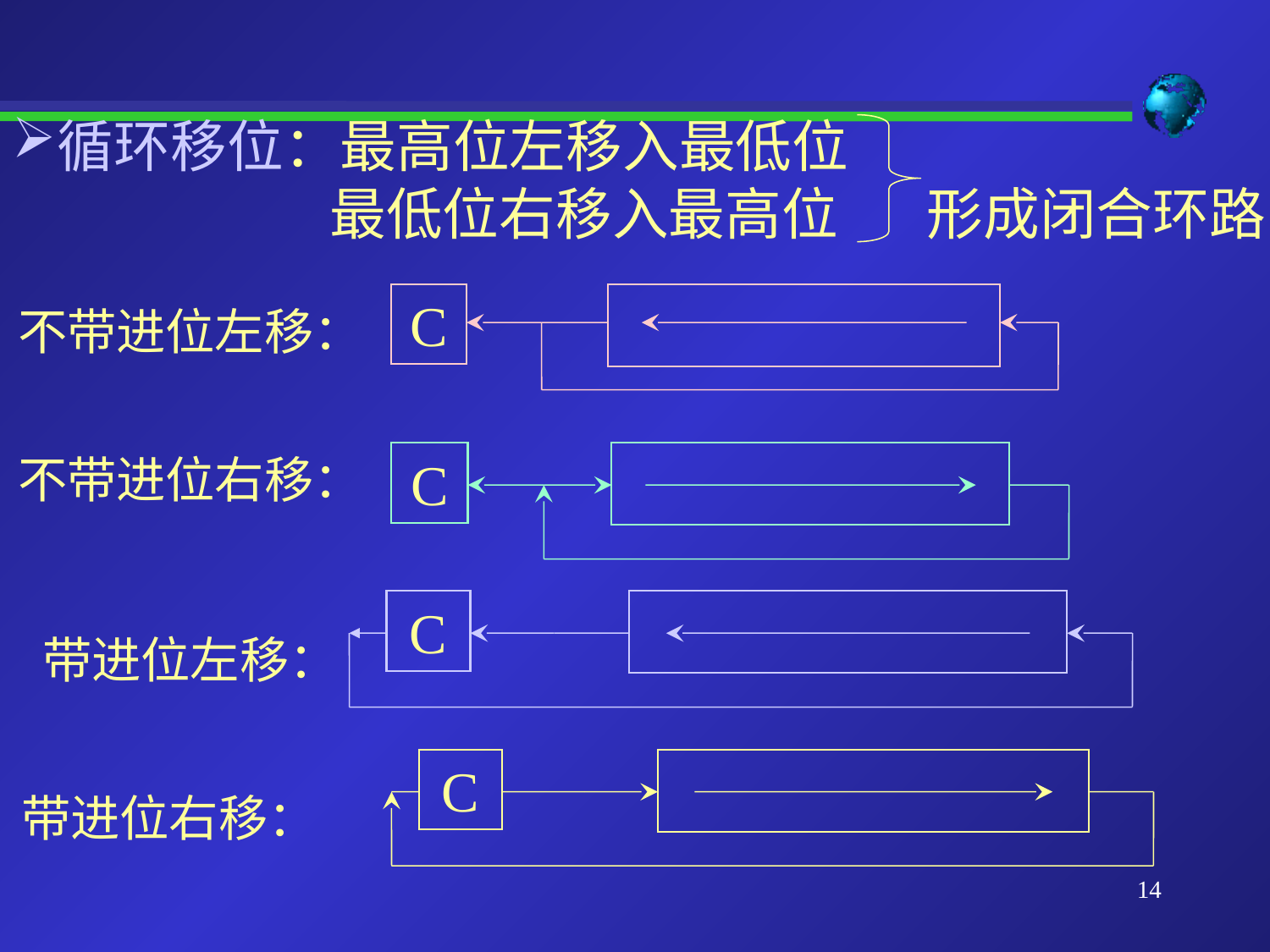

循环移位：最高位左移入最低位
		     最低位右移入最高位	  形成闭合环路

C

不带进位左移：
不带进位右移：
C

C

带进位左移：
C

带进位右移：
14